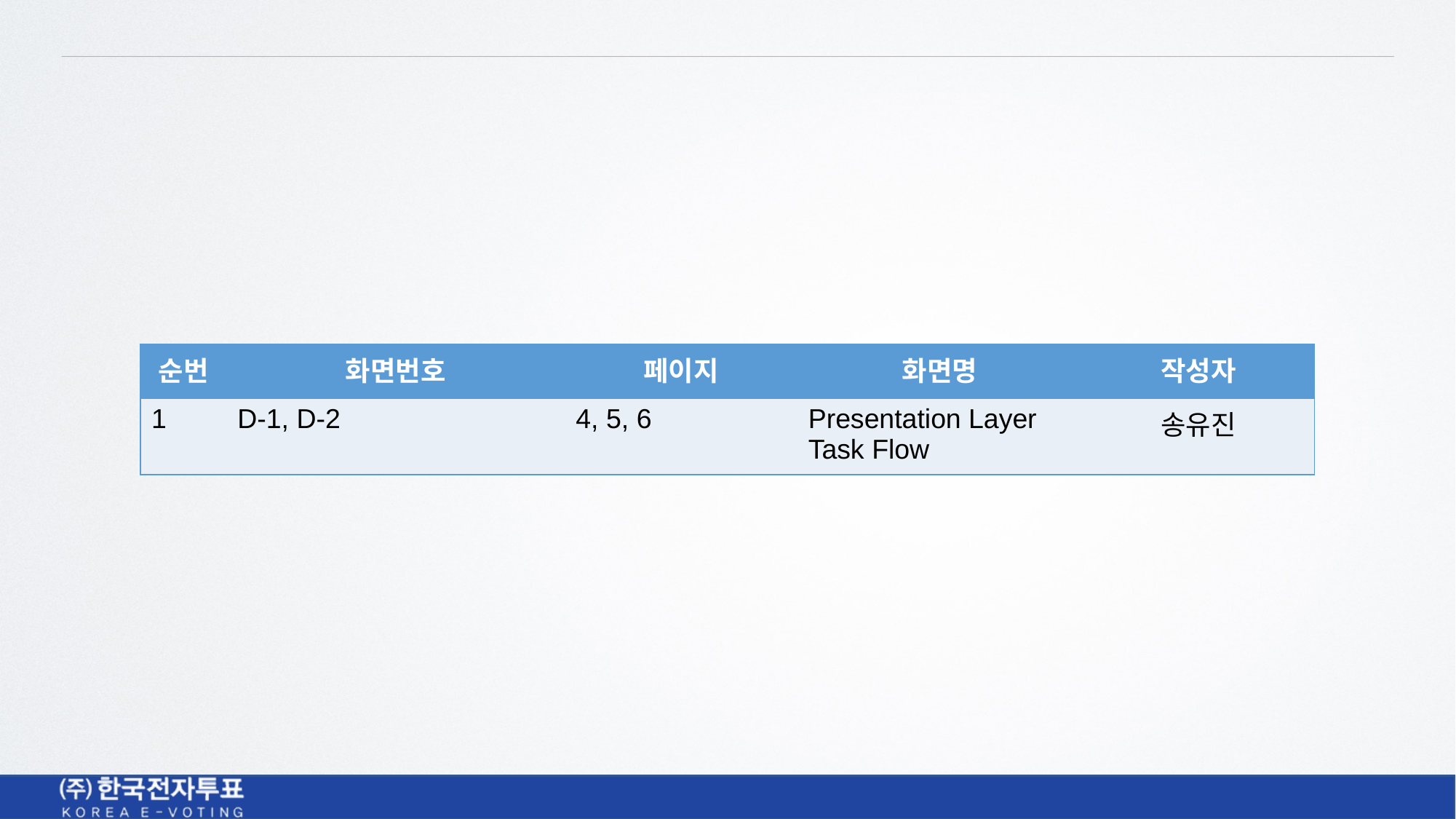

| 순번 | 화면번호 | 페이지 | 화면명 | 작성자 |
| --- | --- | --- | --- | --- |
| 1 | D-1, D-2 | 4, 5, 6 | Presentation Layer Task Flow | 송유진 |